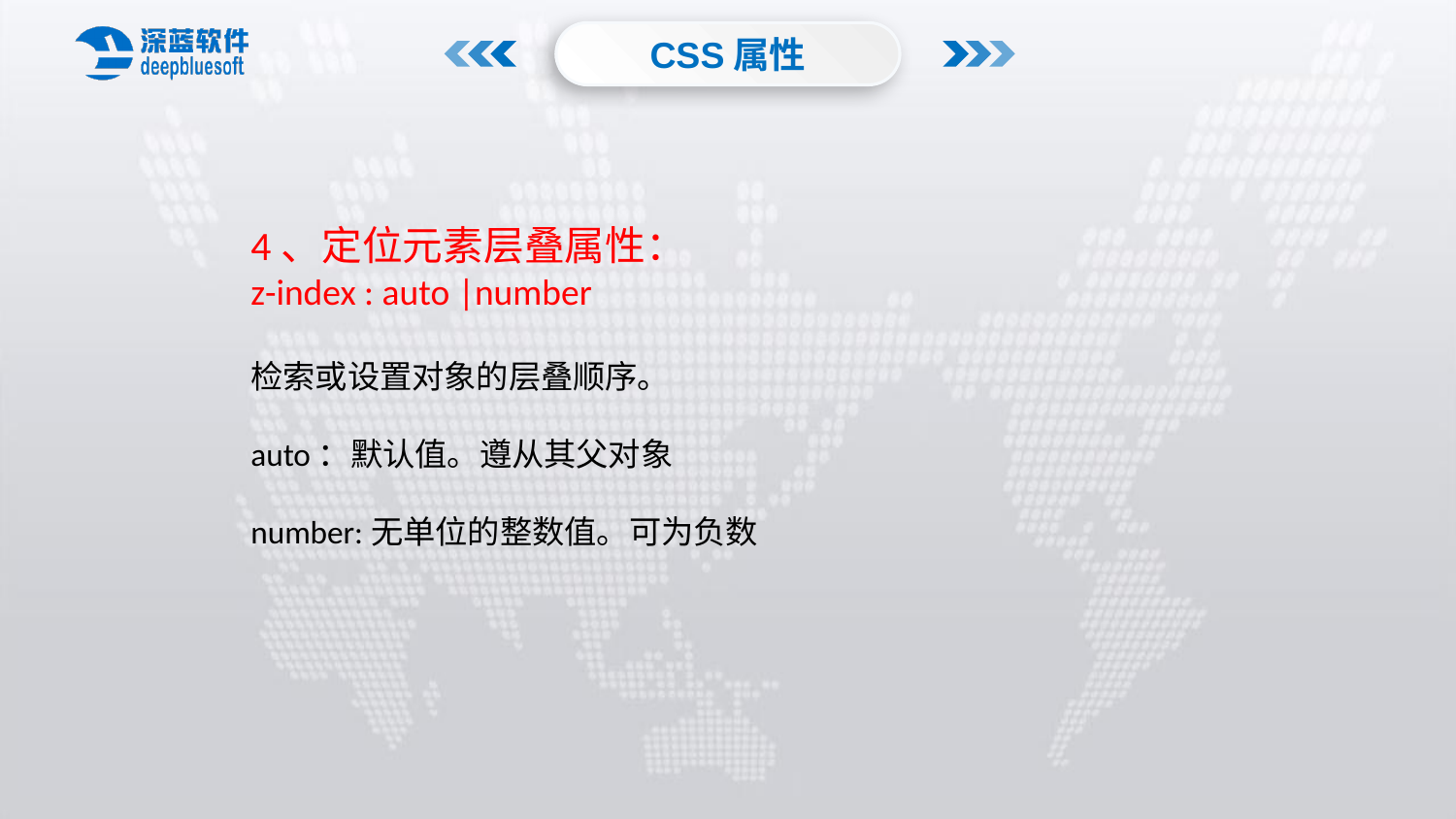

CSS属性

4、定位元素层叠属性：
z-index : auto |number

检索或设置对象的层叠顺序。

auto：默认值。遵从其父对象

number:无单位的整数值。可为负数